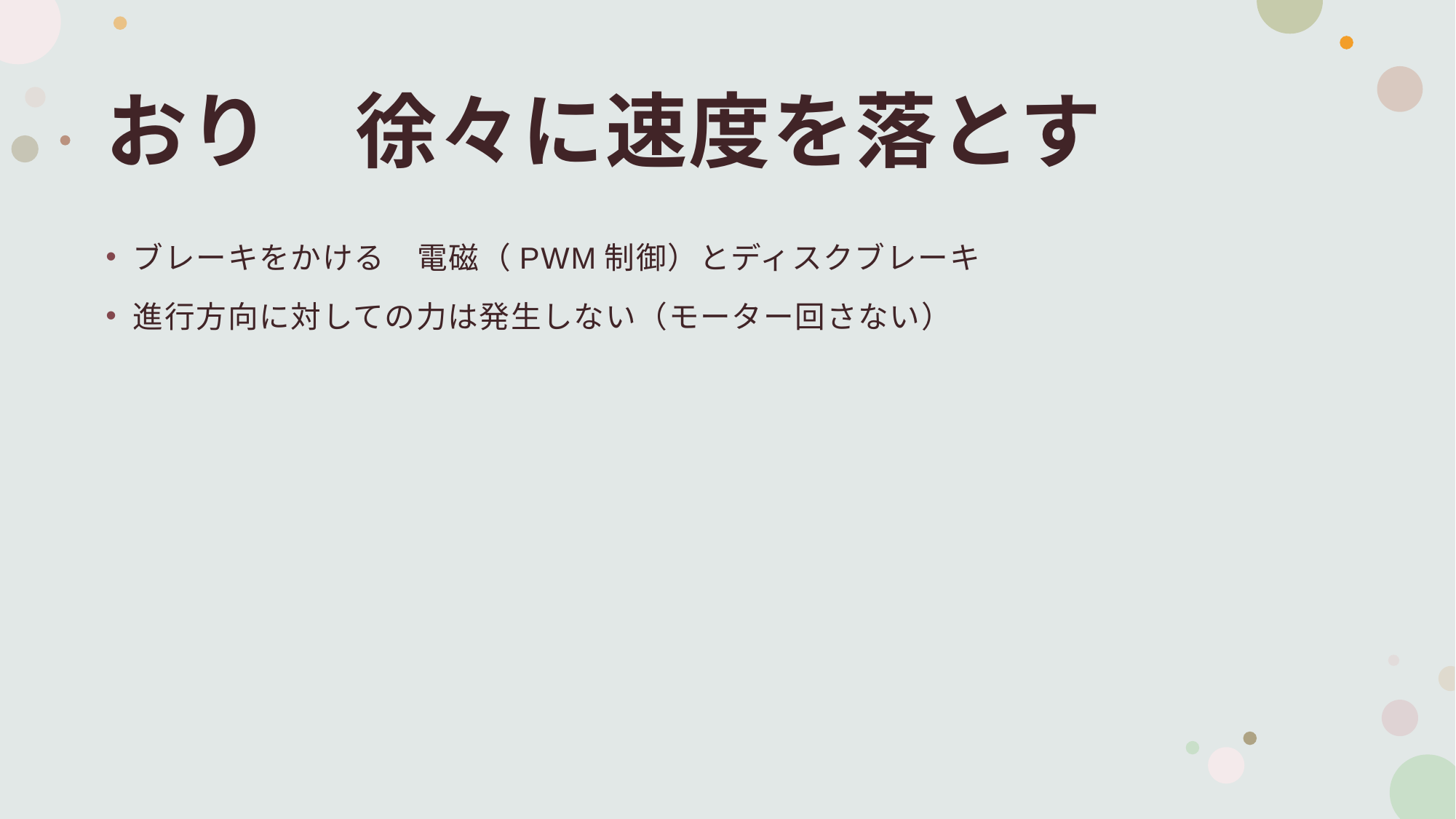

# おり　徐々に速度を落とす
ブレーキをかける　電磁（PWM制御）とディスクブレーキ
進行方向に対しての力は発生しない（モーター回さない）